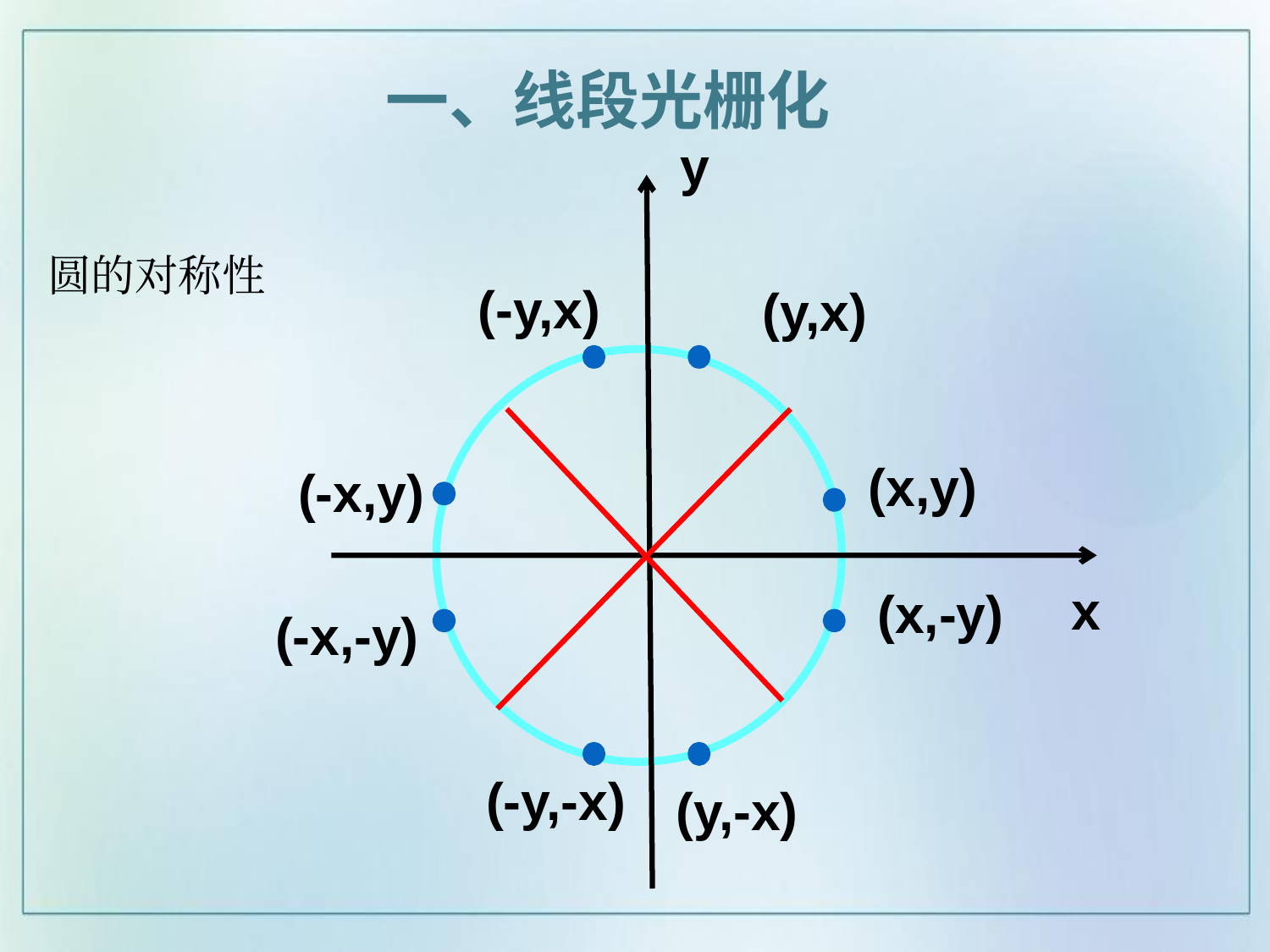

一、线段光栅化
y

(-y,x)
(y,x)

(x,y)
(-x,y)

x
(x,-y)
(-x,-y)

(-y,-x)
(y,-x)
# 圆的对称性